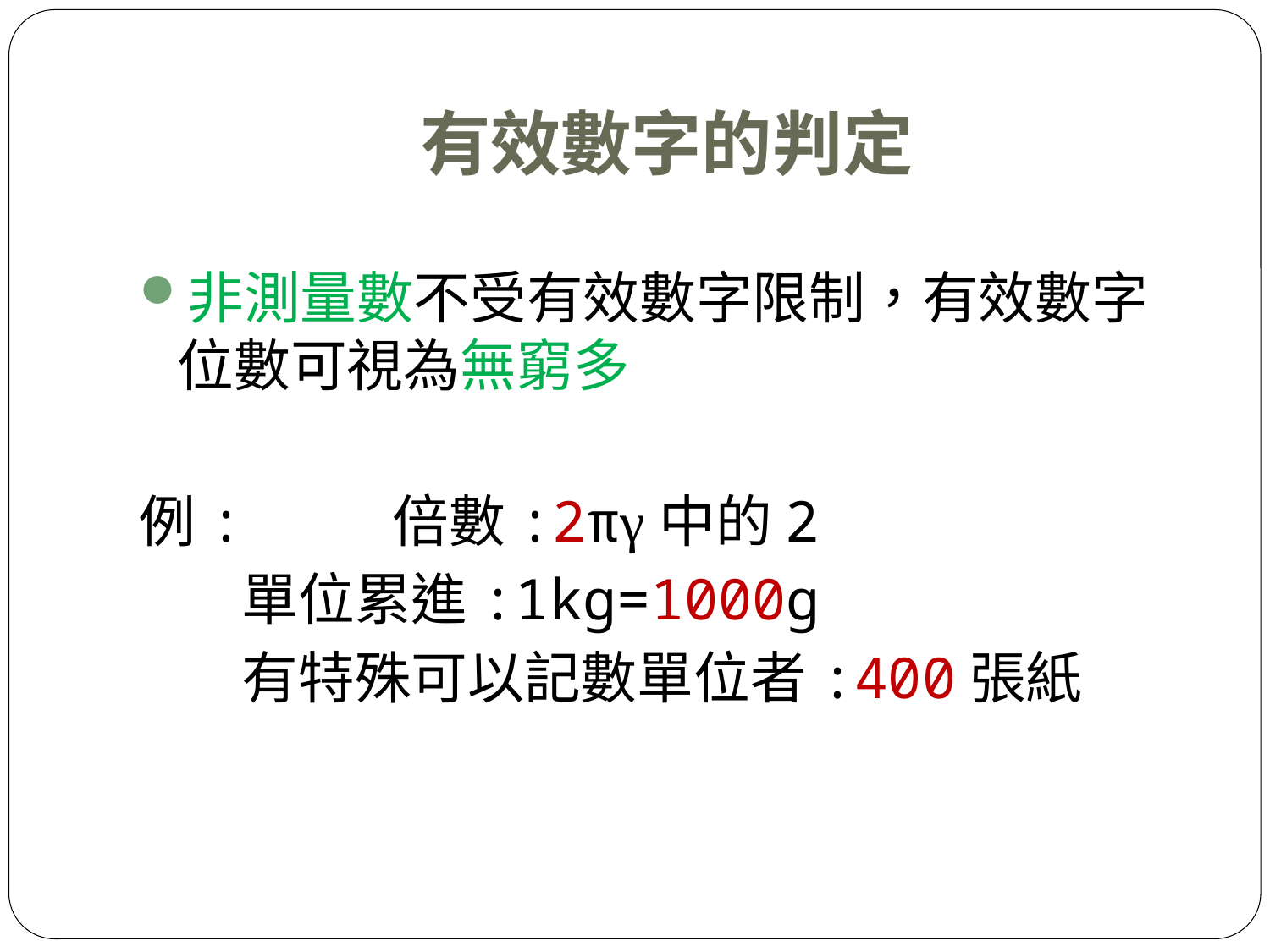

# 有效數字的判定
非測量數不受有效數字限制，有效數字位數可視為無窮多

例:    倍數:2πγ中的2
       單位累進:1kg=1000g
       有特殊可以記數單位者:400張紙